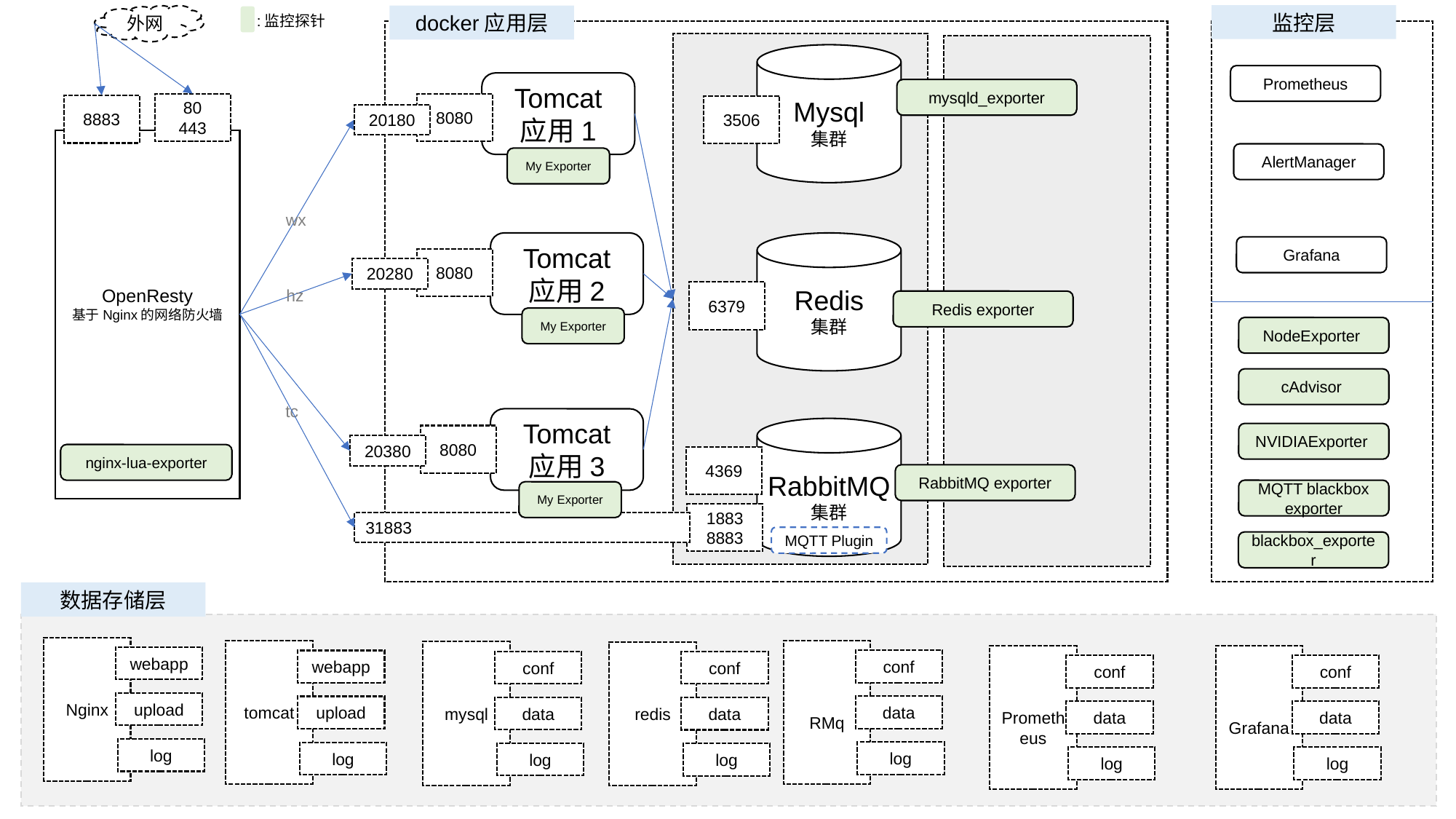

监控层
外网

docker应用层
:监控探针

20280

Mysql
集群
Prometheus
Tomcat
应用1
mysqld_exporter
80
443
8080
8883
3506
20180
OpenResty
基于Nginx的网络防火墙

AlertManager
My Exporter
wx
Redis
集群
Tomcat
应用2
Grafana
8080
20280
hz
6379
Redis exporter
My Exporter
NodeExporter
cAdvisor
tc
Tomcat
应用3
RabbitMQ集群
NVIDIAExporter
8080
20380
nginx-lua-exporter
4369
RabbitMQ exporter
MQTT blackbox exporter
My Exporter
1883
8883
31883
MQTT Plugin
blackbox_exporter
数据存储层

Nginx

RMq
tomcat
mysql
redis

Prometheus

Grafana
webapp
conf
webapp
conf
conf
conf
conf
upload
data
upload
data
data
data
data
log
log
log
log
log
log
log